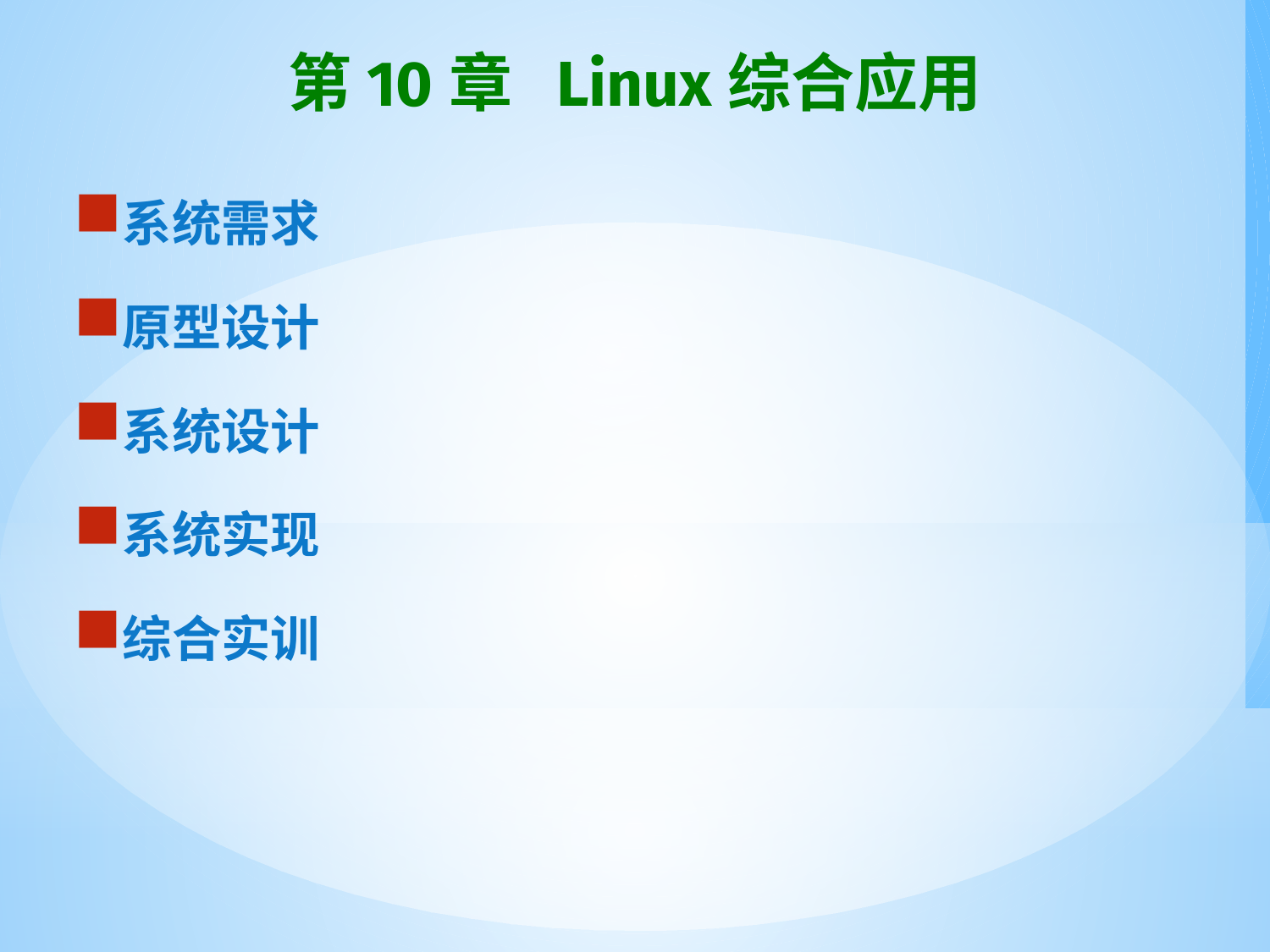

# 第10章  Linux综合应用
系统需求
原型设计
系统设计
系统实现
综合实训